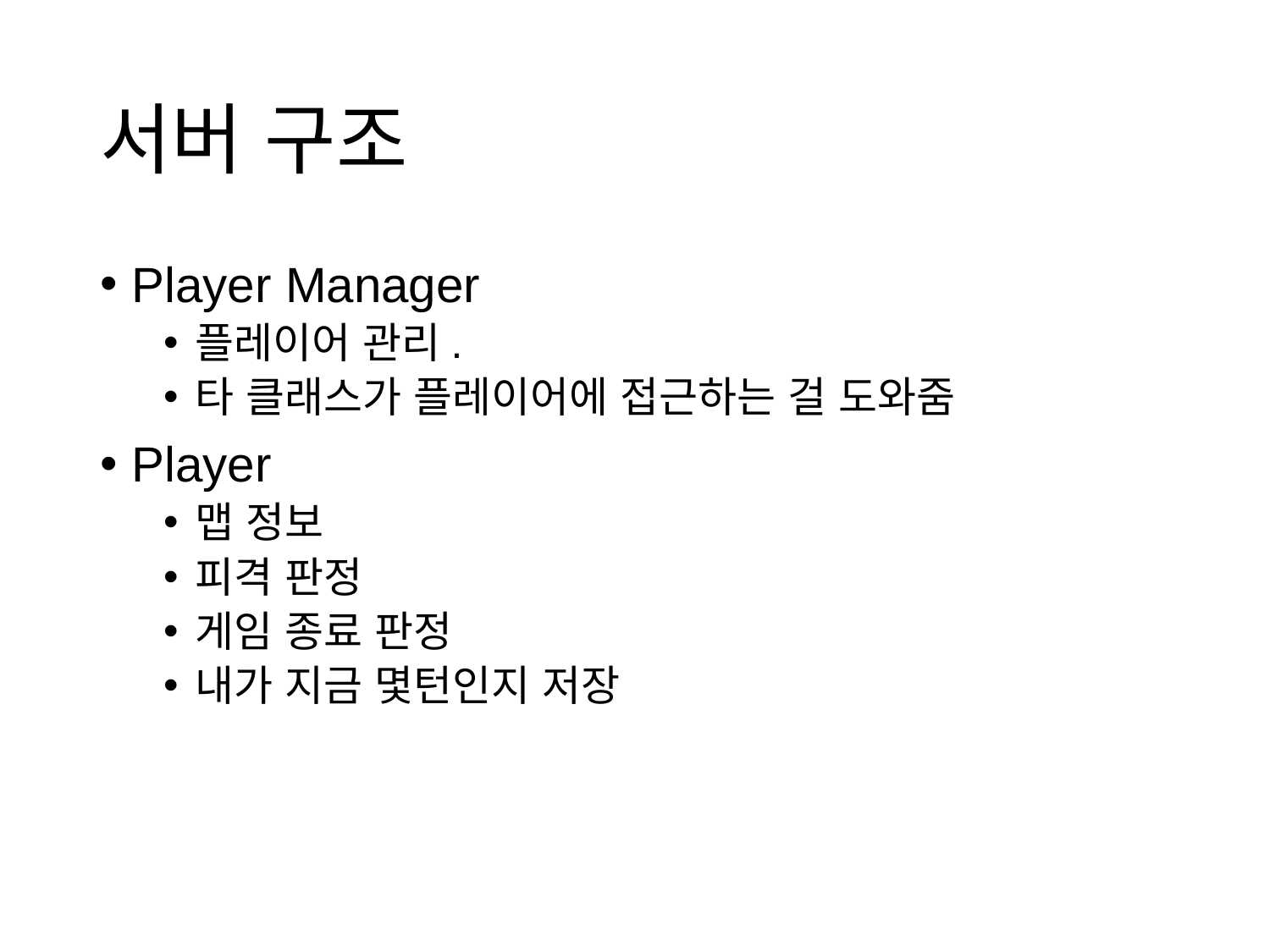

# 서버 구조
Player Manager
플레이어 관리.
타 클래스가 플레이어에 접근하는 걸 도와줌
Player
맵 정보
피격 판정
게임 종료 판정
내가 지금 몇턴인지 저장